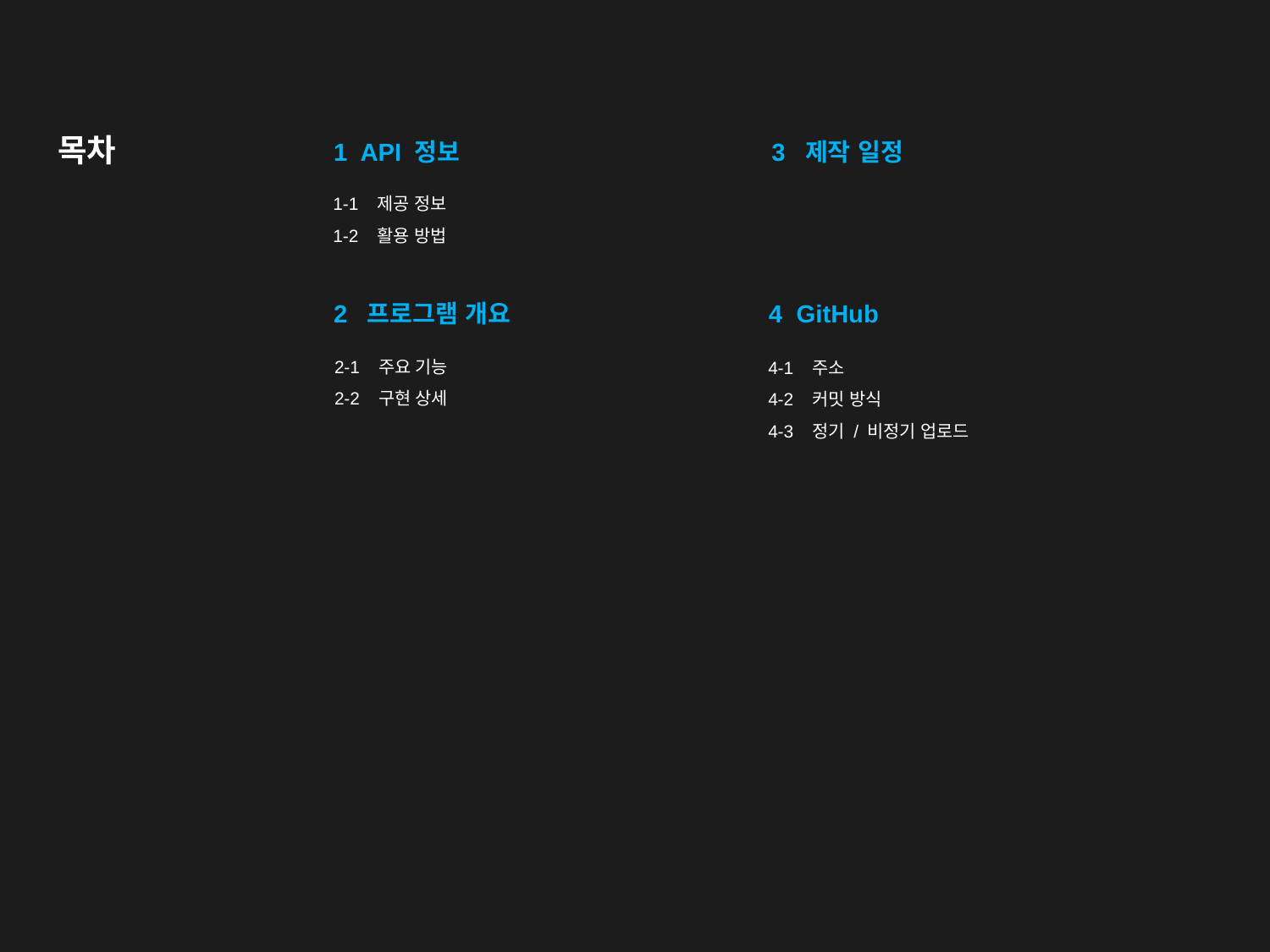

# 목차
3  제작 일정

1  API 정보
1-1   제공 정보
1-2   활용 방법
2  프로그램 개요
2-1   주요 기능
2-2   구현 상세
4  GitHub
4-1   주소
4-2   커밋 방식
4-3   정기 / 비정기 업로드